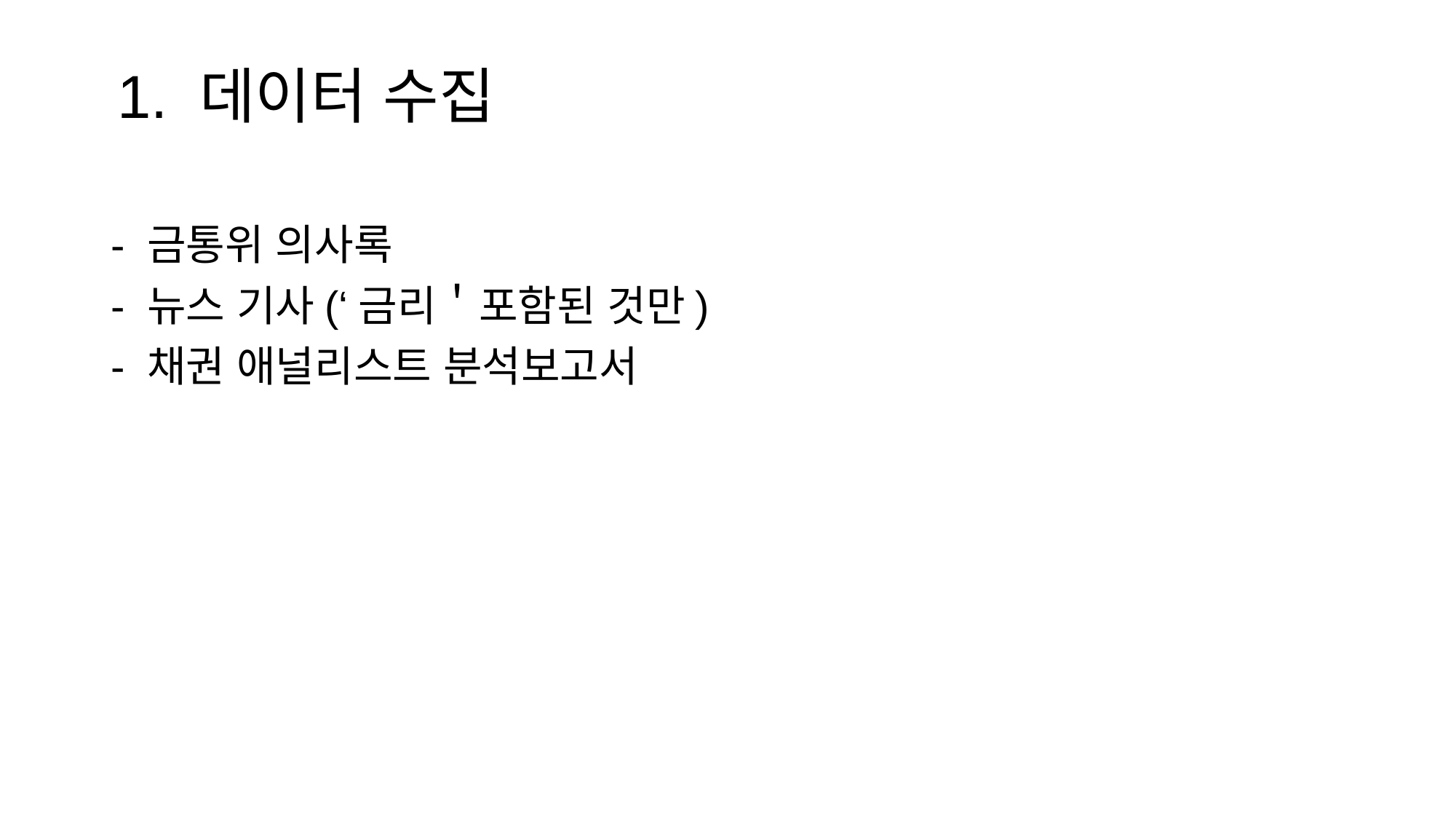

# 1. 데이터 수집
- 금통위 의사록
- 뉴스 기사(‘금리＇포함된 것만)
- 채권 애널리스트 분석보고서